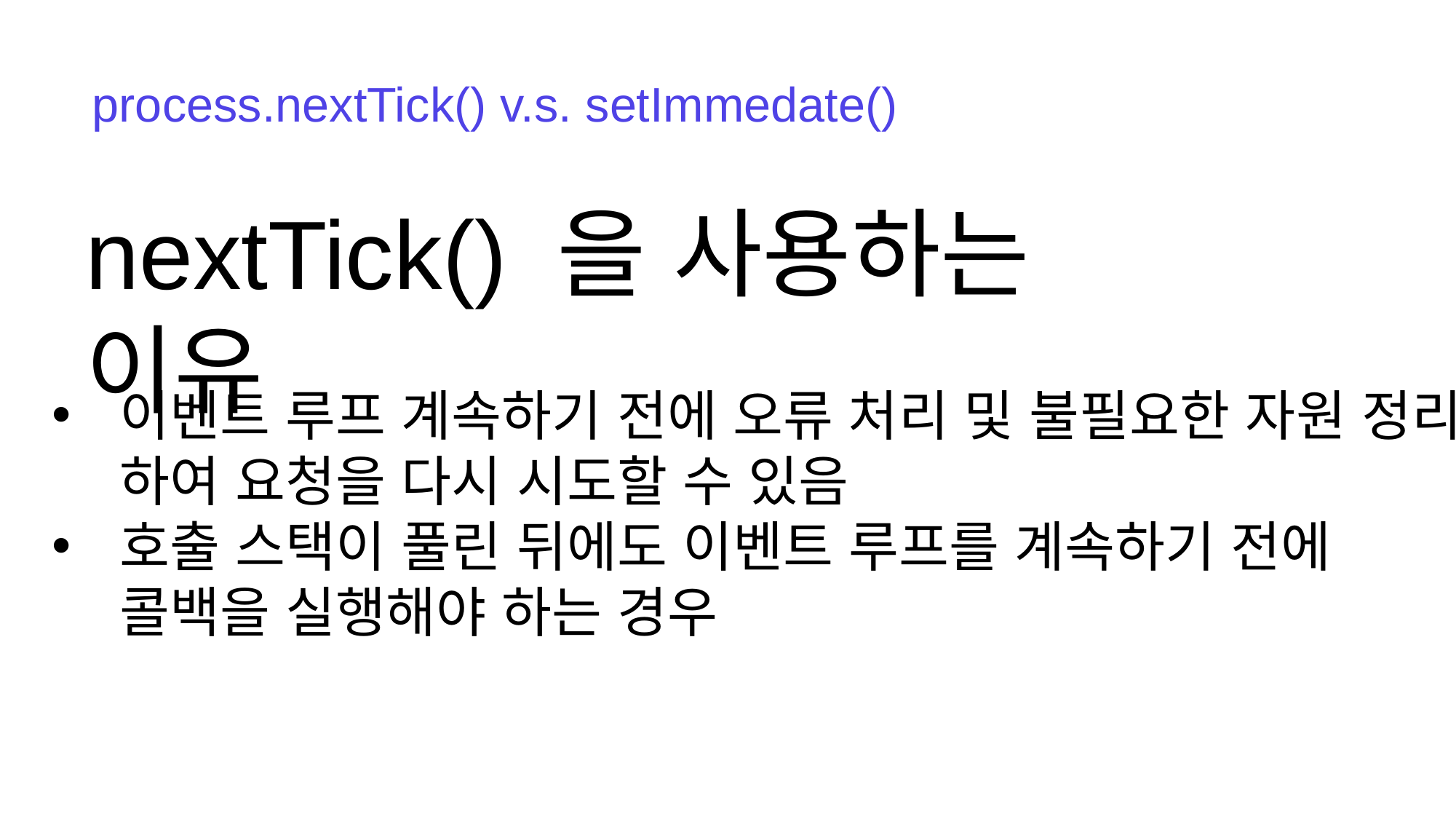

process.nextTick() v.s. setImmedate()
nextTick() 을 사용하는 이유
이벤트 루프 계속하기 전에 오류 처리 및 불필요한 자원 정리
하여 요청을 다시 시도할 수 있음
호출 스택이 풀린 뒤에도 이벤트 루프를 계속하기 전에
콜백을 실행해야 하는 경우